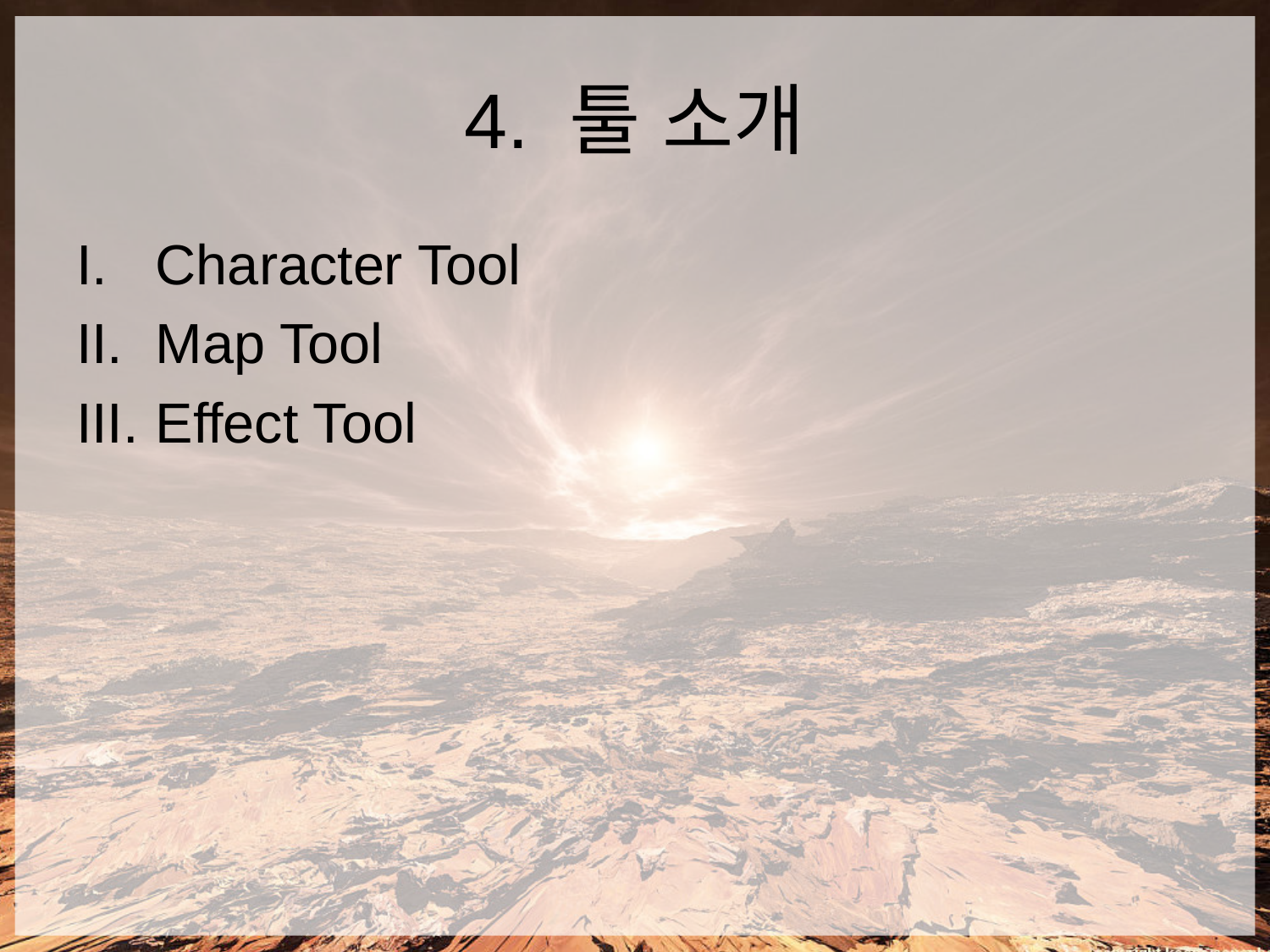

# 4. 툴 소개
Character Tool
Map Tool
Effect Tool